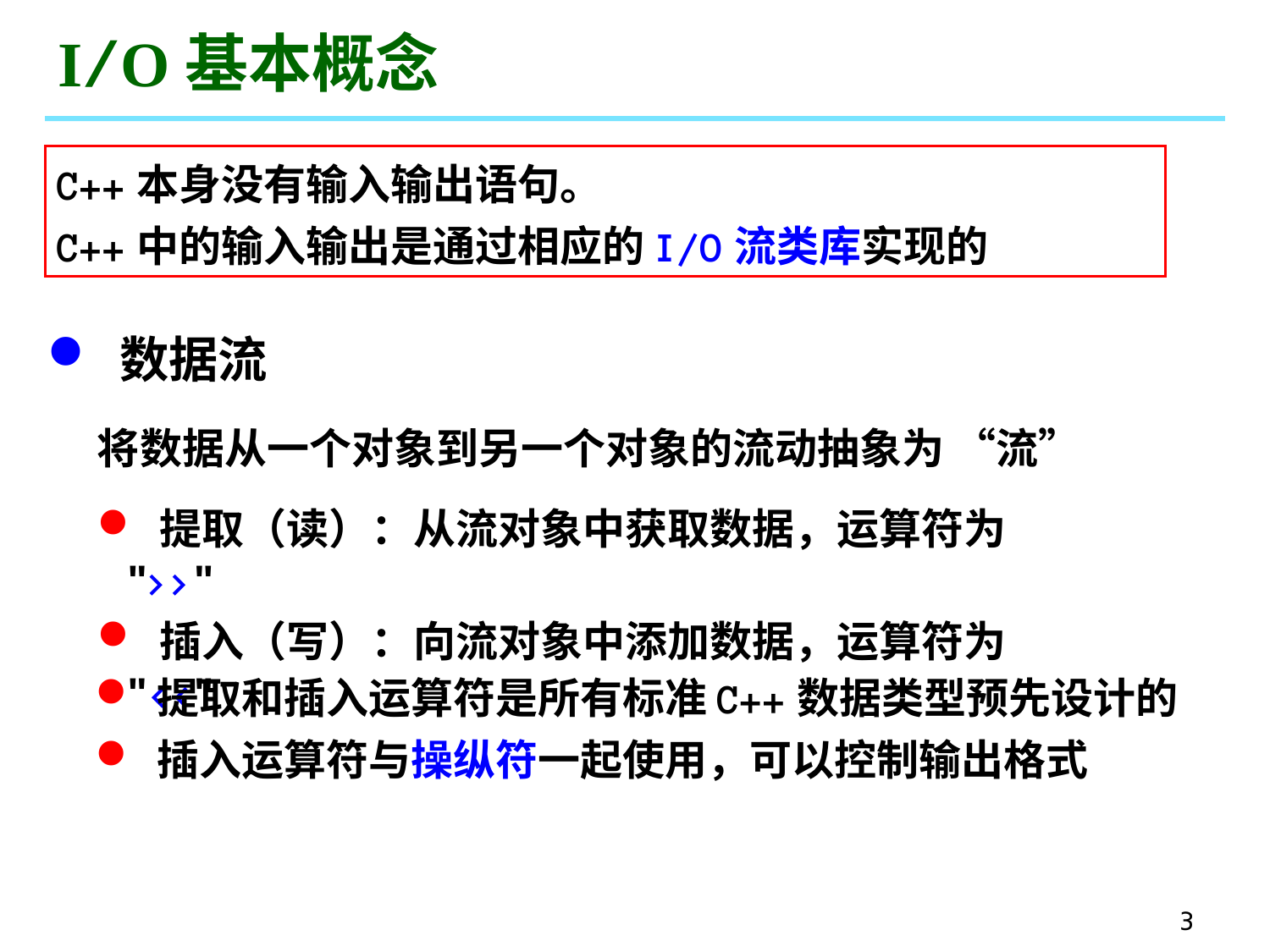

# I/O基本概念
C++本身没有输入输出语句。
C++中的输入输出是通过相应的I/O流类库实现的
 数据流
将数据从一个对象到另一个对象的流动抽象为 “流”
 提取（读）：从流对象中获取数据，运算符为 ">>"
 插入（写）：向流对象中添加数据，运算符为 "<<"
 提取和插入运算符是所有标准C++数据类型预先设计的
 插入运算符与操纵符一起使用，可以控制输出格式
3